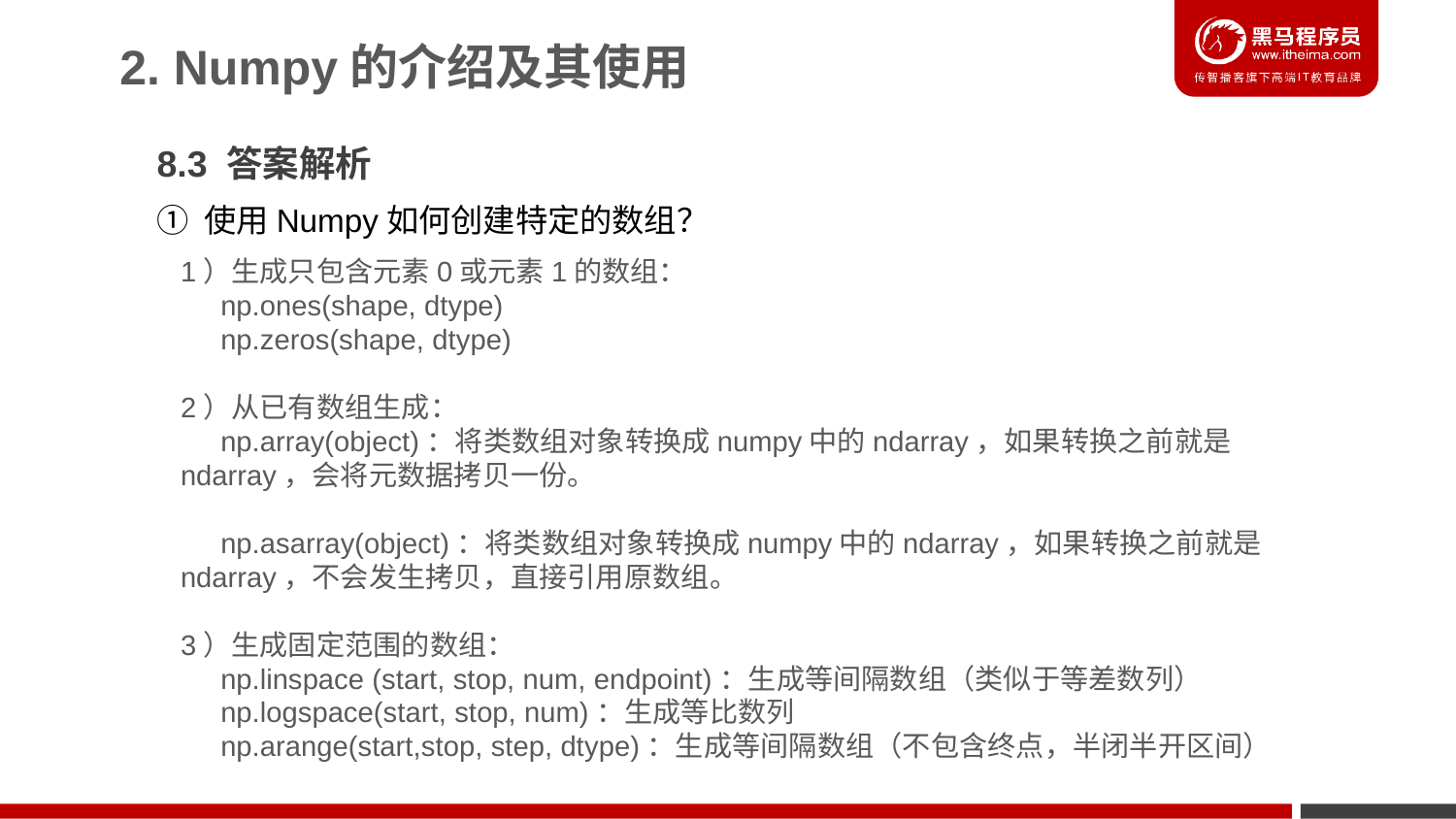

2. Numpy的介绍及其使用
8.3 答案解析
① 使用Numpy如何创建特定的数组？
1）生成只包含元素0或元素1的数组：
     np.ones(shape, dtype)
     np.zeros(shape, dtype)

2）从已有数组生成：
     np.array(object)：将类数组对象转换成numpy中的ndarray，如果转换之前就是ndarray，会将元数据拷贝一份。

     np.asarray(object)：将类数组对象转换成numpy中的ndarray，如果转换之前就是ndarray，不会发生拷贝，直接引用原数组。

3）生成固定范围的数组：
     np.linspace (start, stop, num, endpoint)：生成等间隔数组（类似于等差数列）
     np.logspace(start, stop, num)：生成等比数列
     np.arange(start,stop, step, dtype)：生成等间隔数组（不包含终点，半闭半开区间）